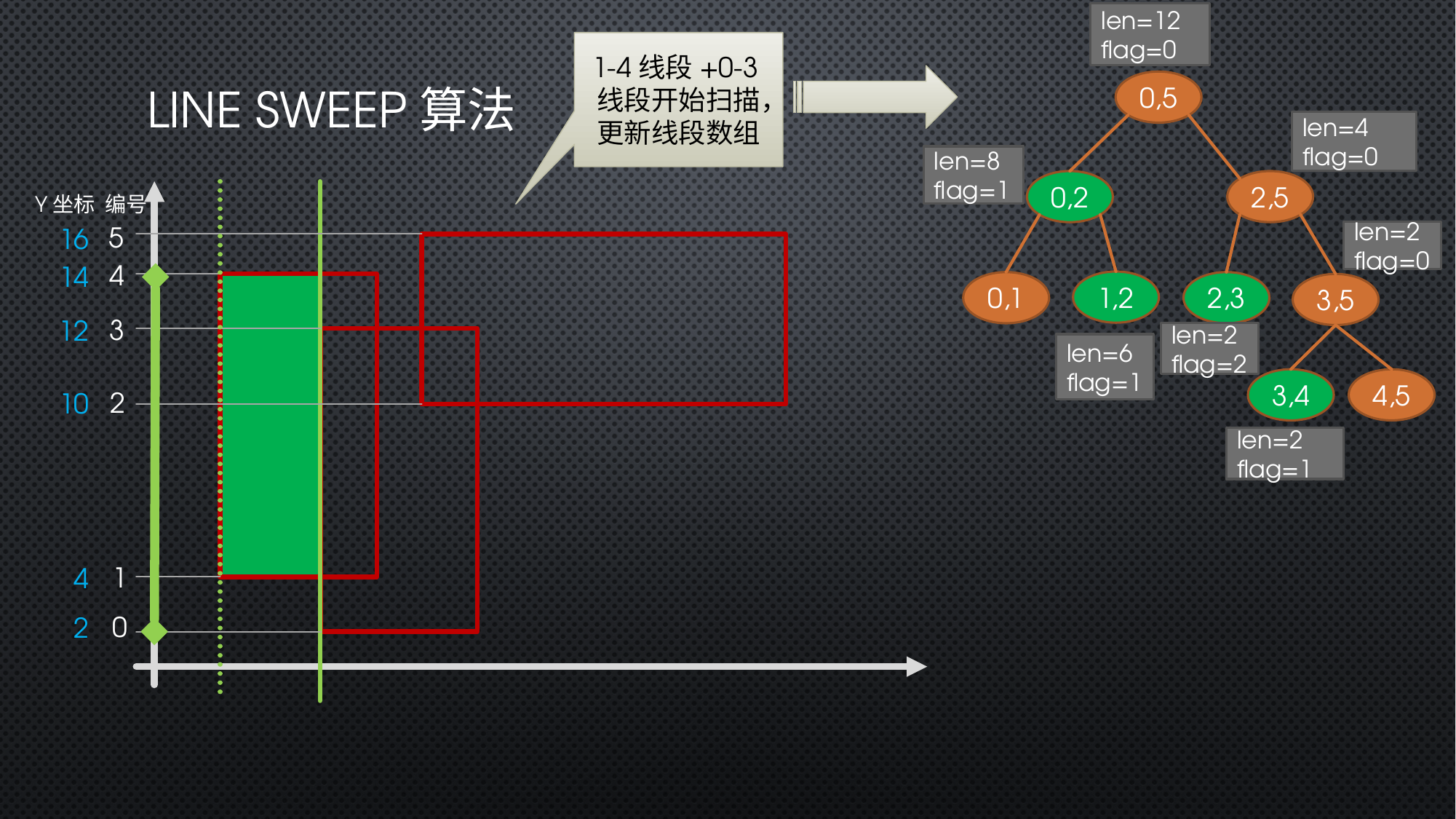

len=12
flag=0
1-4线段+0-3线段开始扫描，更新线段数组

0,5
# Line Sweep算法
len=4
flag=0
len=8
flag=1
0,2
2,5
Y坐标  编号
5
4
3
2
1
0
16
14
12
10
4
2
len=2
flag=0

1,2
0,1
2,3

3,5

len=2
flag=2

len=6
flag=1
3,4
4,5
len=2
flag=1